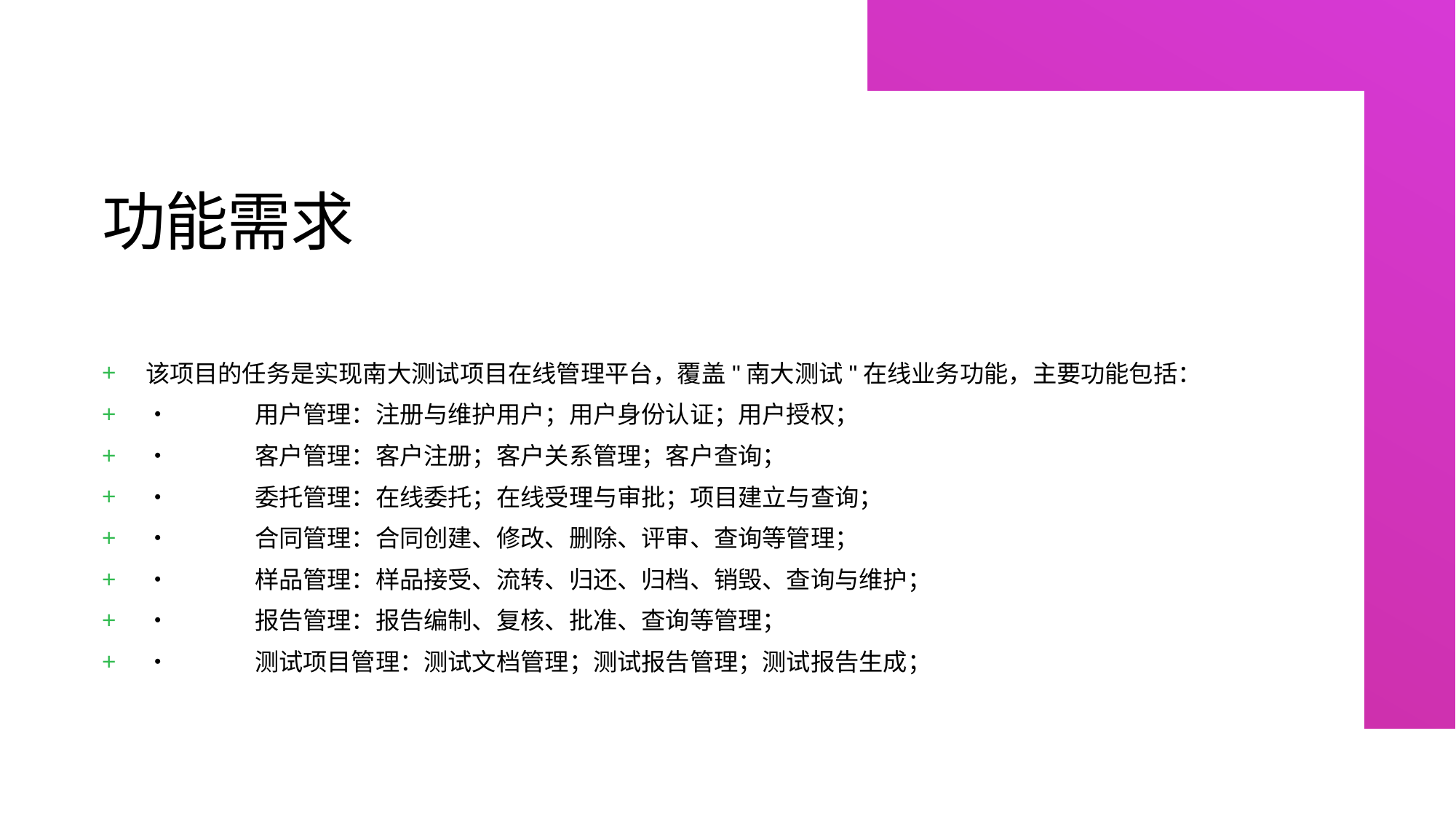

# 功能需求
该项目的任务是实现南大测试项目在线管理平台，覆盖"南大测试"在线业务功能，主要功能包括：
•	用户管理：注册与维护用户；用户身份认证；用户授权；
•	客户管理：客户注册；客户关系管理；客户查询；
•	委托管理：在线委托；在线受理与审批；项目建立与查询；
•	合同管理：合同创建、修改、删除、评审、查询等管理；
•	样品管理：样品接受、流转、归还、归档、销毁、查询与维护；
•	报告管理：报告编制、复核、批准、查询等管理；
•	测试项目管理：测试文档管理；测试报告管理；测试报告生成；